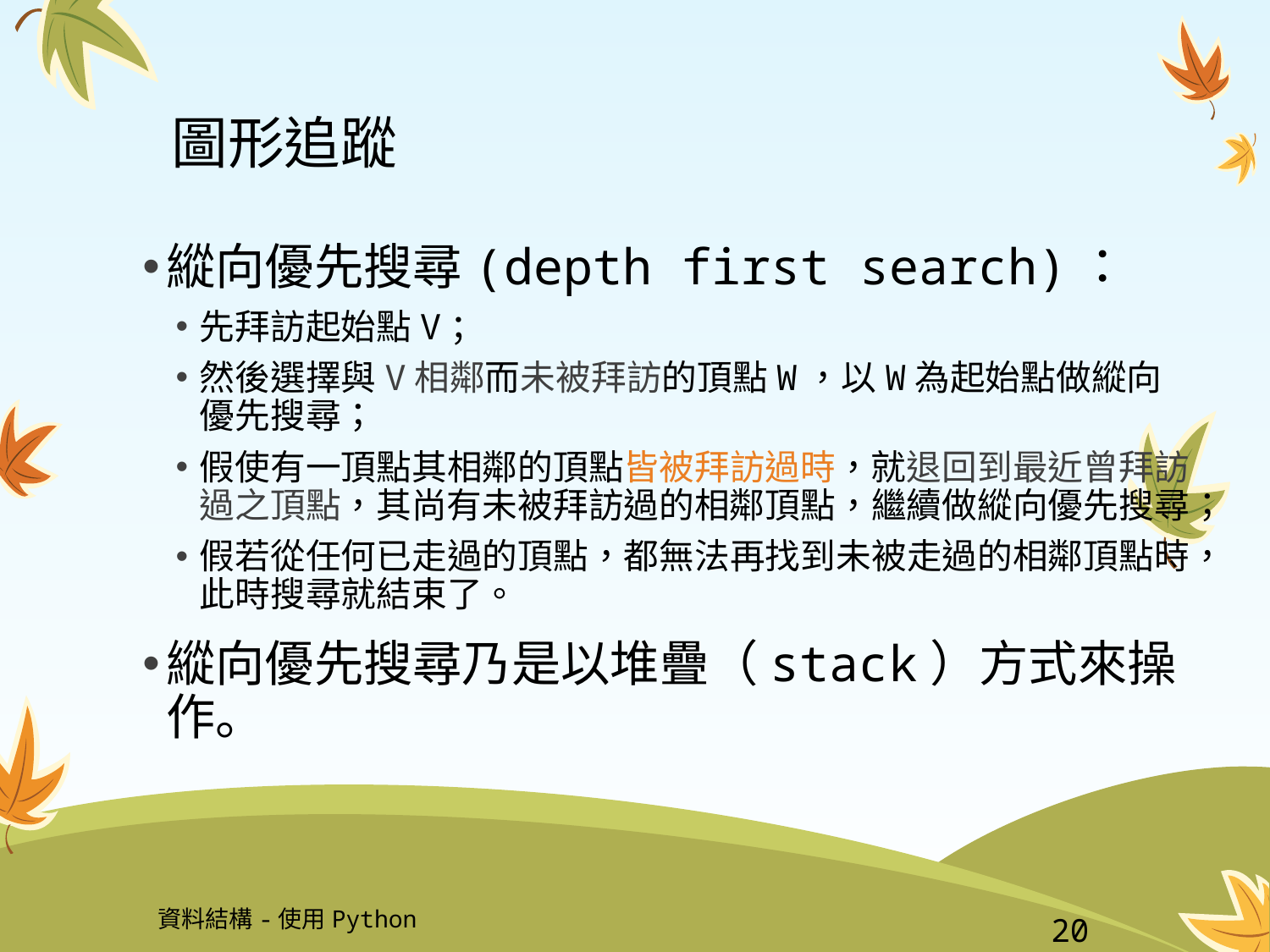

# 圖形追蹤
縱向優先搜尋(depth first search)：
先拜訪起始點V；
然後選擇與V相鄰而未被拜訪的頂點W，以W為起始點做縱向優先搜尋；
假使有一頂點其相鄰的頂點皆被拜訪過時，就退回到最近曾拜訪過之頂點，其尚有未被拜訪過的相鄰頂點，繼續做縱向優先搜尋；
假若從任何已走過的頂點，都無法再找到未被走過的相鄰頂點時，此時搜尋就結束了。
縱向優先搜尋乃是以堆疊（stack）方式來操作。
資料結構-使用Python
20